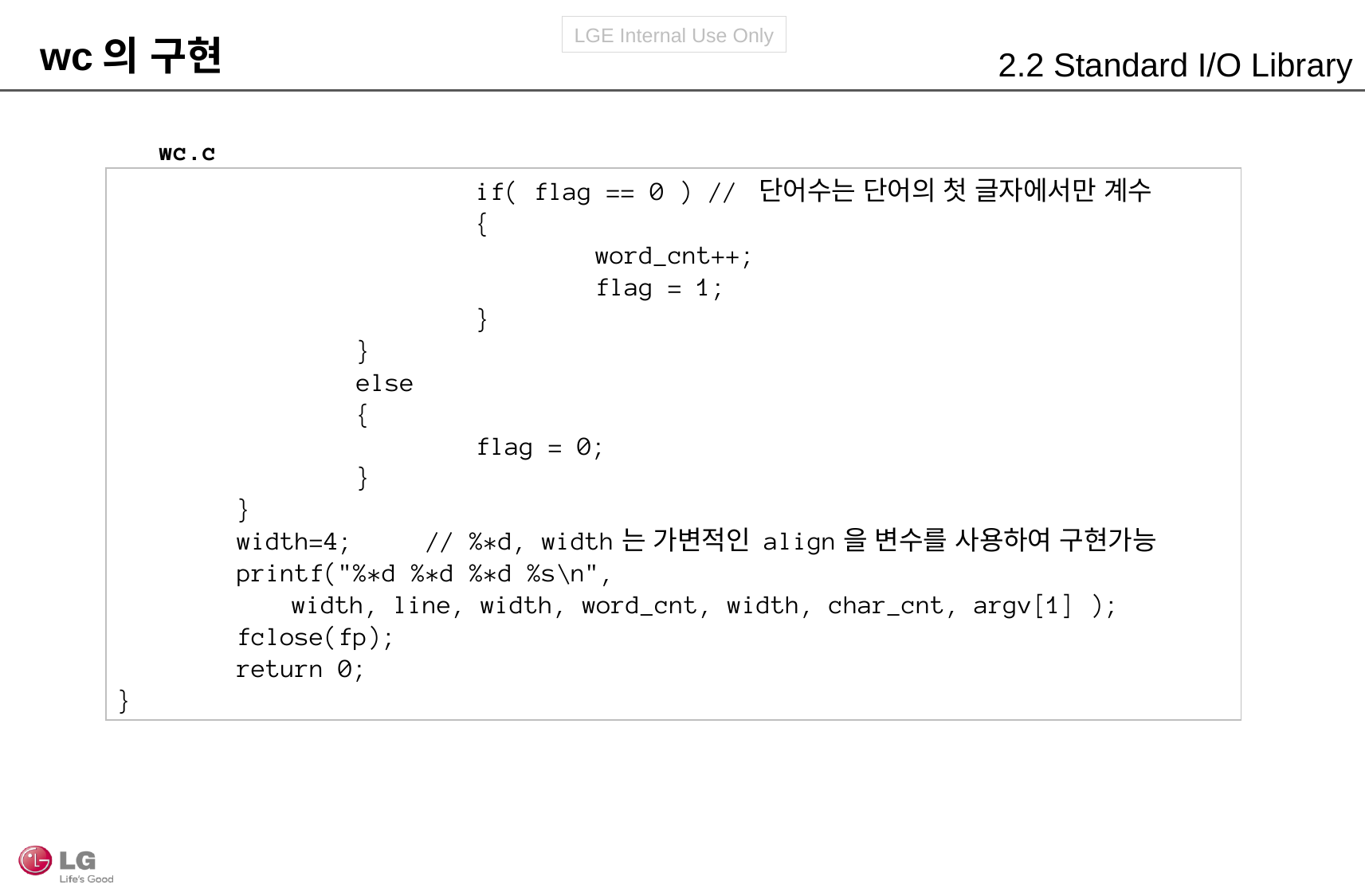

wc의 구현
2.2 Standard I/O Library

wc.c
			if( flag == 0 ) // 단어수는 단어의 첫 글자에서만 계수
			{
				word_cnt++;
				flag = 1;
			}
		}
		else
		{
			flag = 0;
		}
	}
	width=4;     // %*d, width는 가변적인 align을 변수를 사용하여 구현가능
	printf("%*d %*d %*d %s\n",
            width, line, width, word_cnt, width, char_cnt, argv[1] );
	fclose(fp);
	return 0;
}